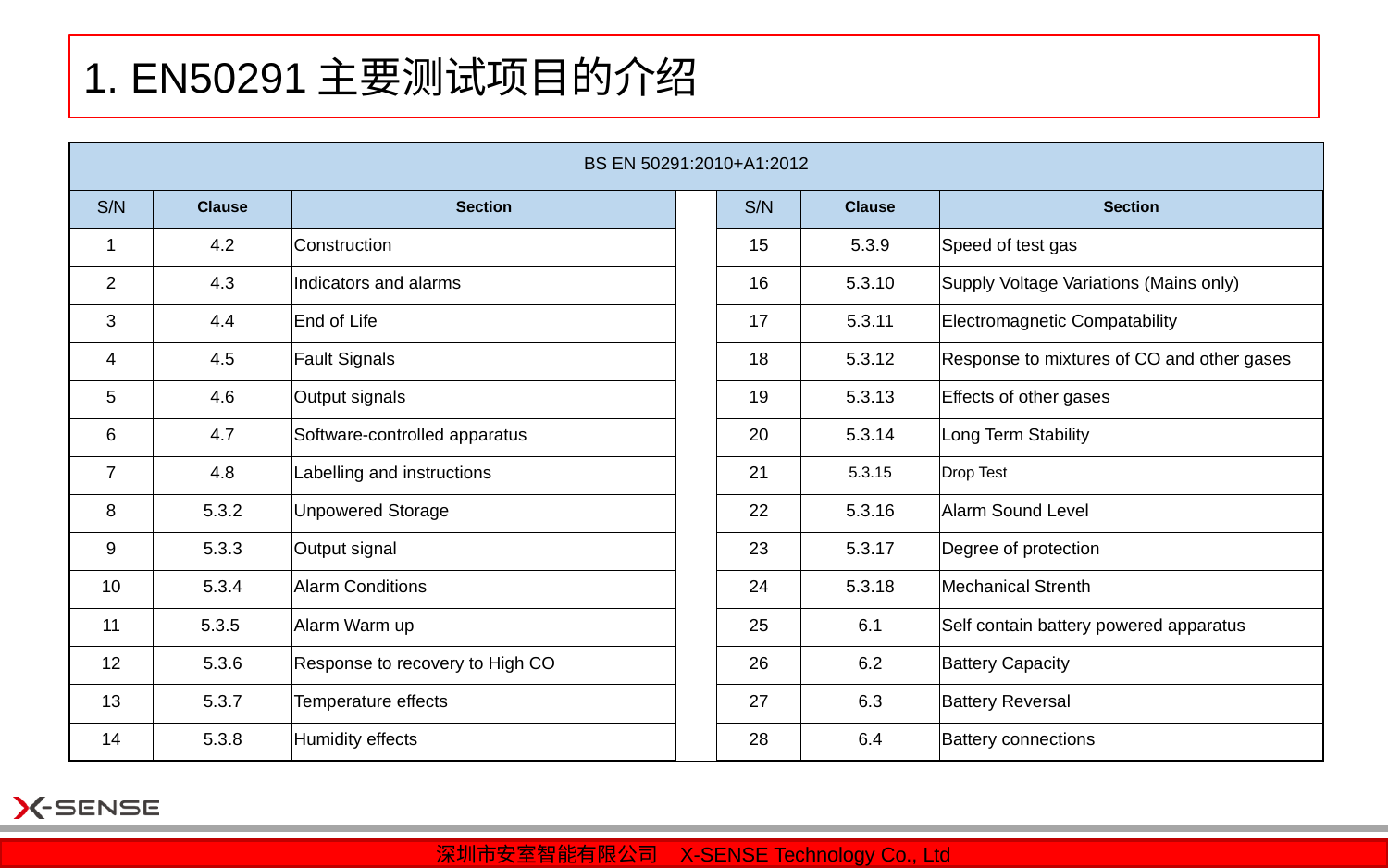

# 1. EN50291主要测试项目的介绍
| BS EN 50291:2010+A1:2012 |  |  |  |  |  |  |
| --- | --- | --- | --- | --- | --- | --- |
| S/N | Clause | Section |  | S/N | Clause | Section |
| 1 | 4.2 | Construction |  | 15 | 5.3.9 | Speed of test gas |
| 2 | 4.3 | Indicators and alarms |  | 16 | 5.3.10 | Supply Voltage Variations (Mains only) |
| 3 | 4.4 | End of Life |  | 17 | 5.3.11 | Electromagnetic Compatability |
| 4 | 4.5 | Fault Signals |  | 18 | 5.3.12 | Response to mixtures of CO and other gases |
| 5 | 4.6 | Output signals |  | 19 | 5.3.13 | Effects of other gases |
| 6 | 4.7 | Software-controlled apparatus |  | 20 | 5.3.14 | Long Term Stability |
| 7 | 4.8 | Labelling and instructions |  | 21 | 5.3.15 | Drop Test |
| 8 | 5.3.2 | Unpowered Storage |  | 22 | 5.3.16 | Alarm Sound Level |
| 9 | 5.3.3 | Output signal |  | 23 | 5.3.17 | Degree of protection |
| 10 | 5.3.4 | Alarm Conditions |  | 24 | 5.3.18 | Mechanical Strenth |
| 11 | 5.3.5 | Alarm Warm up |  | 25 | 6.1 | Self contain battery powered apparatus |
| 12 | 5.3.6 | Response to recovery to High CO |  | 26 | 6.2 | Battery Capacity |
| 13 | 5.3.7 | Temperature effects |  | 27 | 6.3 | Battery Reversal |
| 14 | 5.3.8 | Humidity effects |  | 28 | 6.4 | Battery connections |